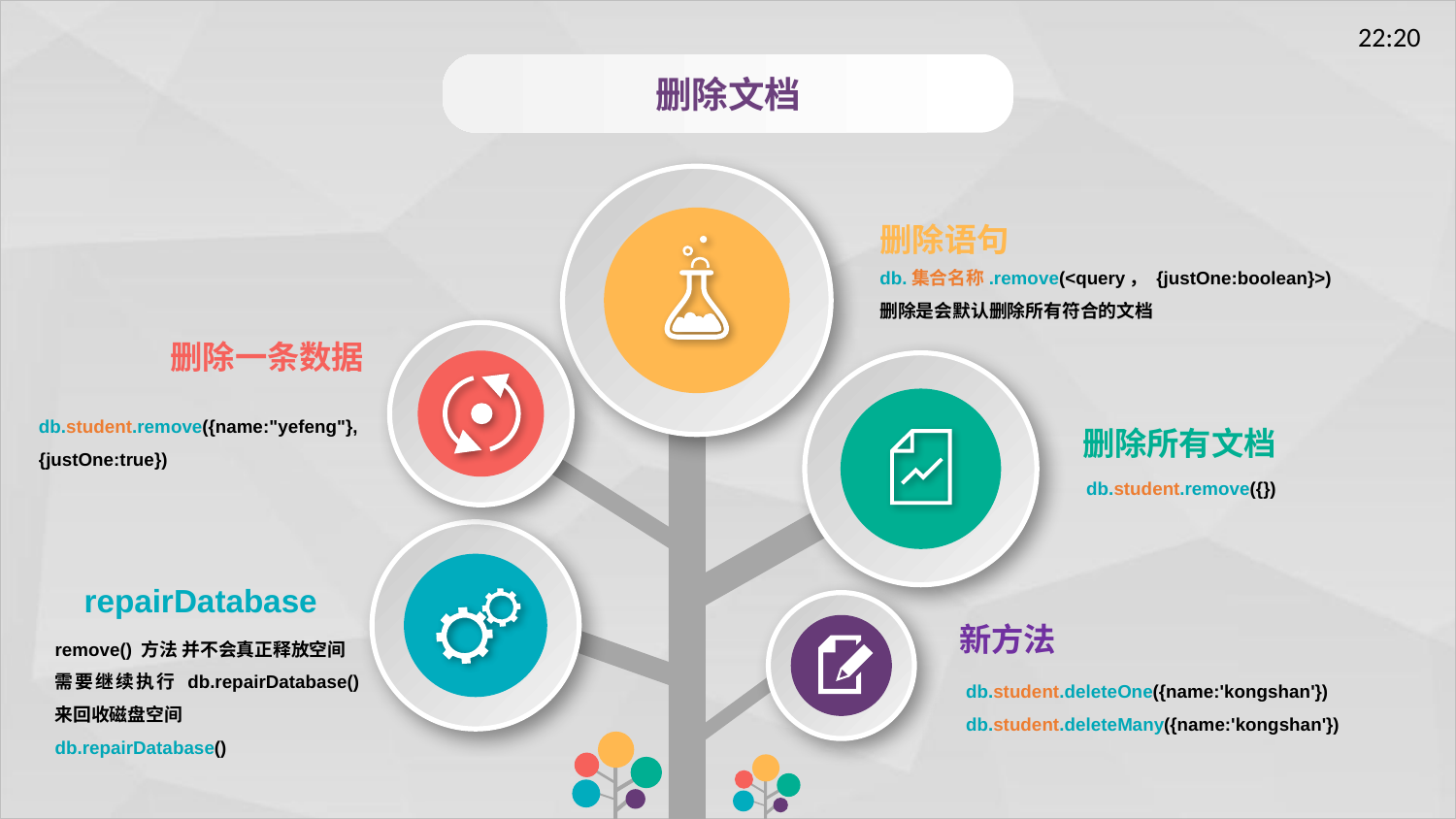

删除文档

删除语句
db.集合名称.remove(<query， {justOne:boolean}>)
删除是会默认删除所有符合的文档

删除一条数据

db.student.remove({name:"yefeng"},{justOne:true})

删除所有文档
db.student.remove({})

repairDatabase

新方法
remove() 方法 并不会真正释放空间
需要继续执行 db.repairDatabase() 来回收磁盘空间
db.repairDatabase()
db.student.deleteOne({name:'kongshan'})
db.student.deleteMany({name:'kongshan'})